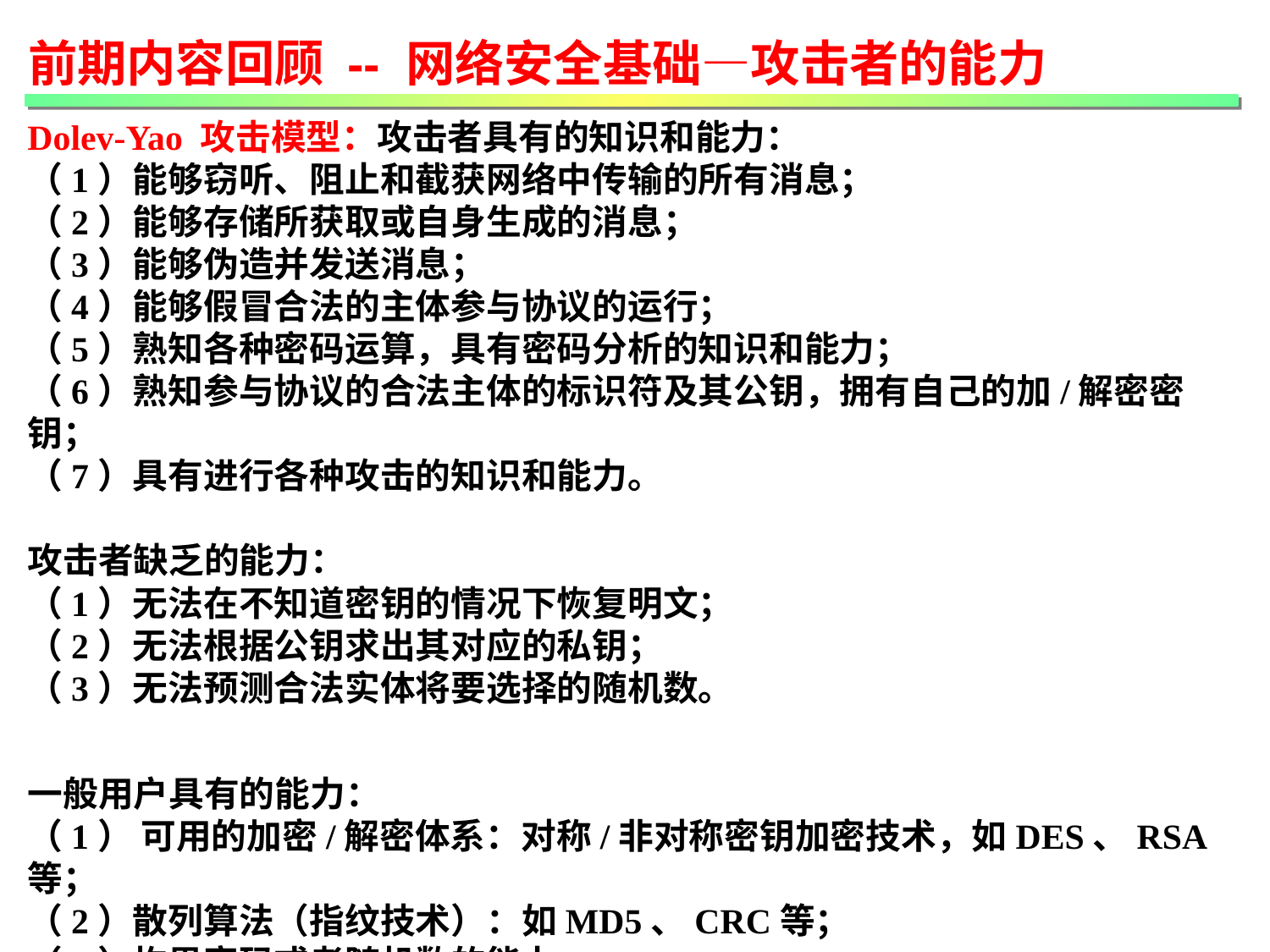

前期内容回顾 -- 网络安全基础—攻击者的能力

Dolev-Yao 攻击模型：攻击者具有的知识和能力：
（1）能够窃听、阻止和截获网络中传输的所有消息；
（2）能够存储所获取或自身生成的消息；
（3）能够伪造并发送消息；
（4）能够假冒合法的主体参与协议的运行；
（5）熟知各种密码运算，具有密码分析的知识和能力；
（6）熟知参与协议的合法主体的标识符及其公钥，拥有自己的加/解密密钥；
（7）具有进行各种攻击的知识和能力。

攻击者缺乏的能力：
（1）无法在不知道密钥的情况下恢复明文；
（2）无法根据公钥求出其对应的私钥；
（3）无法预测合法实体将要选择的随机数。

一般用户具有的能力：
（1） 可用的加密/解密体系：对称/非对称密钥加密技术，如DES、RSA等；
（2）散列算法（指纹技术）：如MD5、CRC等；
（3）构思密码或者随机数的能力。